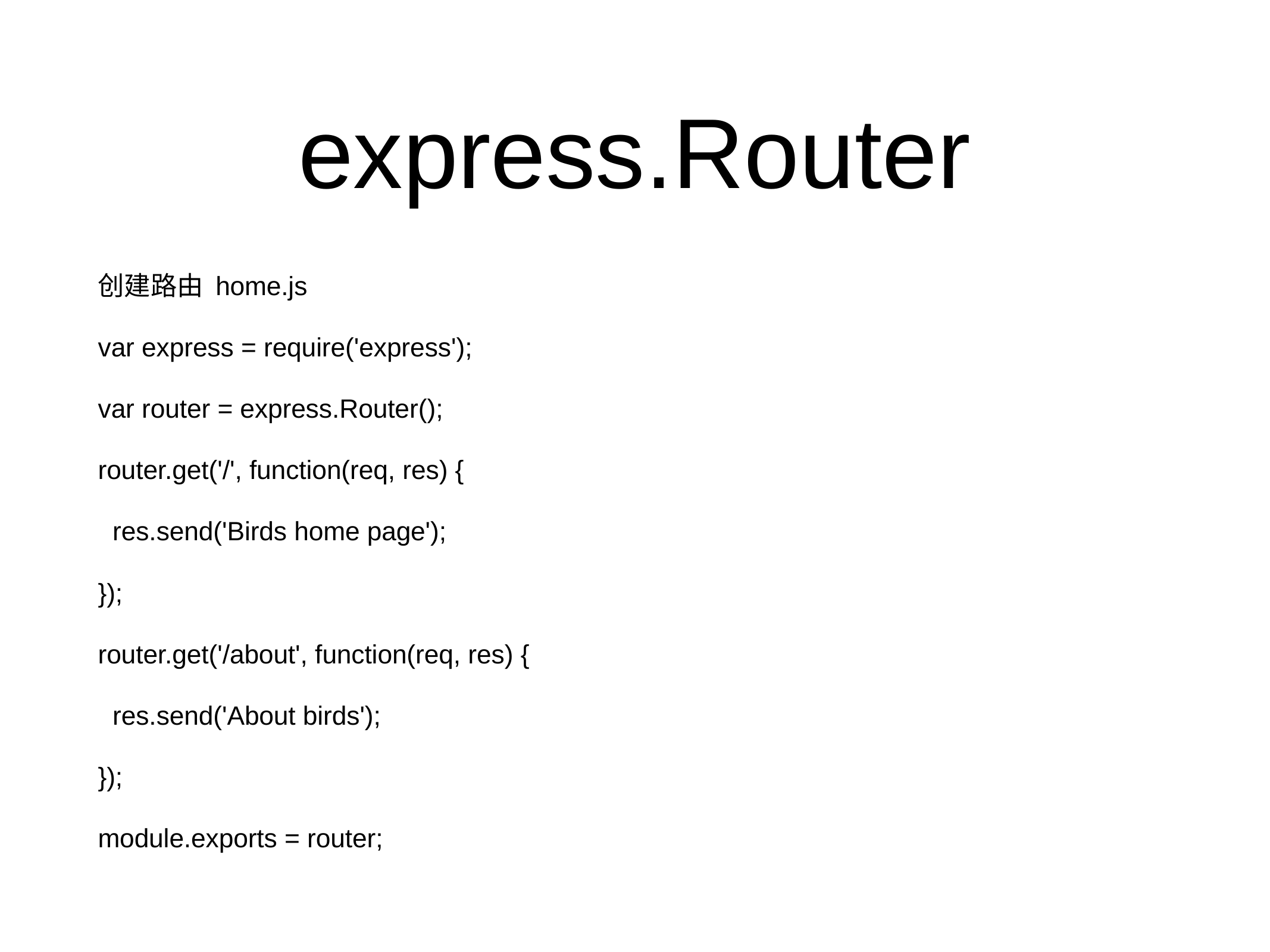

# express.Router
创建路由 home.js
var express = require('express');
var router = express.Router();
router.get('/', function(req, res) {
  res.send('Birds home page');
});
router.get('/about', function(req, res) {
  res.send('About birds');
});
module.exports = router;